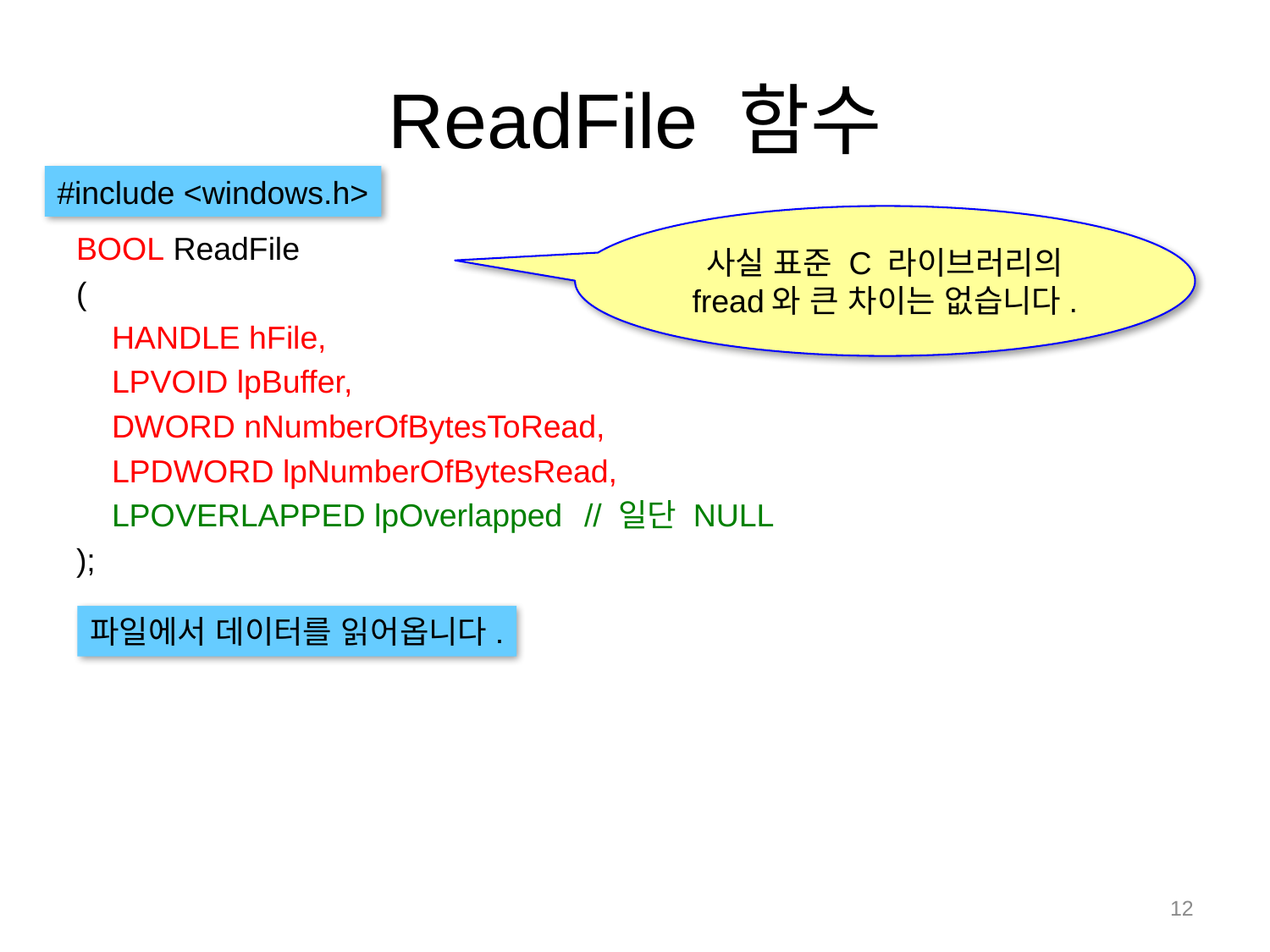

# ReadFile 함수
#include <windows.h>
사실 표준 C 라이브러리의 fread와 큰 차이는 없습니다.
BOOL ReadFile
(
    HANDLE hFile,
    LPVOID lpBuffer,
    DWORD nNumberOfBytesToRead,
    LPDWORD lpNumberOfBytesRead,
    LPOVERLAPPED lpOverlapped	// 일단 NULL
);
파일에서 데이터를 읽어옵니다.
12